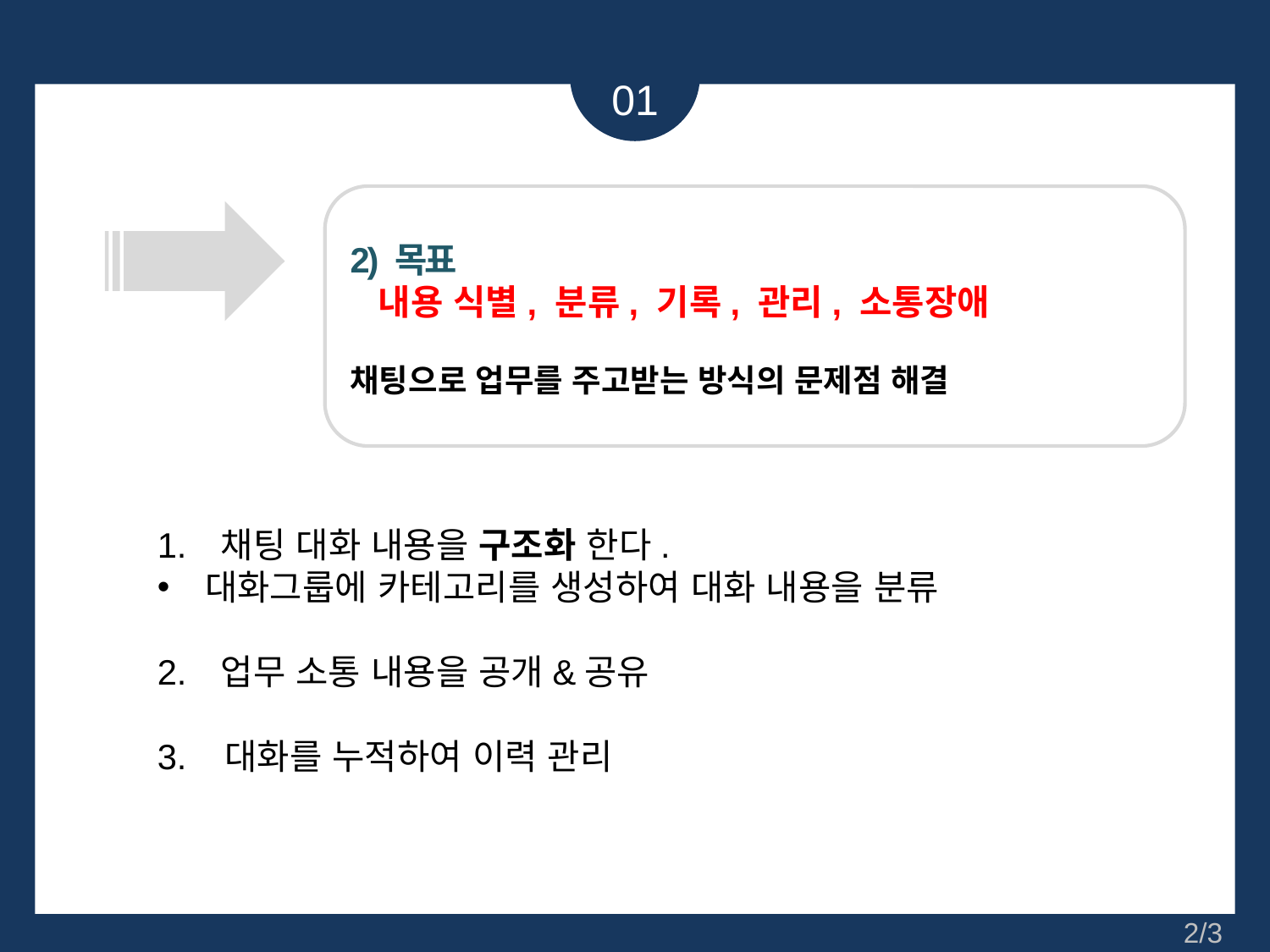

01
2) 목표
  내용 식별, 분류, 기록, 관리, 소통장애

채팅으로 업무를 주고받는 방식의 문제점 해결
식의 업무를

채팅 대화 내용을 구조화 한다.
대화그룹에 카테고리를 생성하여 대화 내용을 분류

업무 소통 내용을 공개&공유

3.   대화를 누적하여 이력 관리
2/3